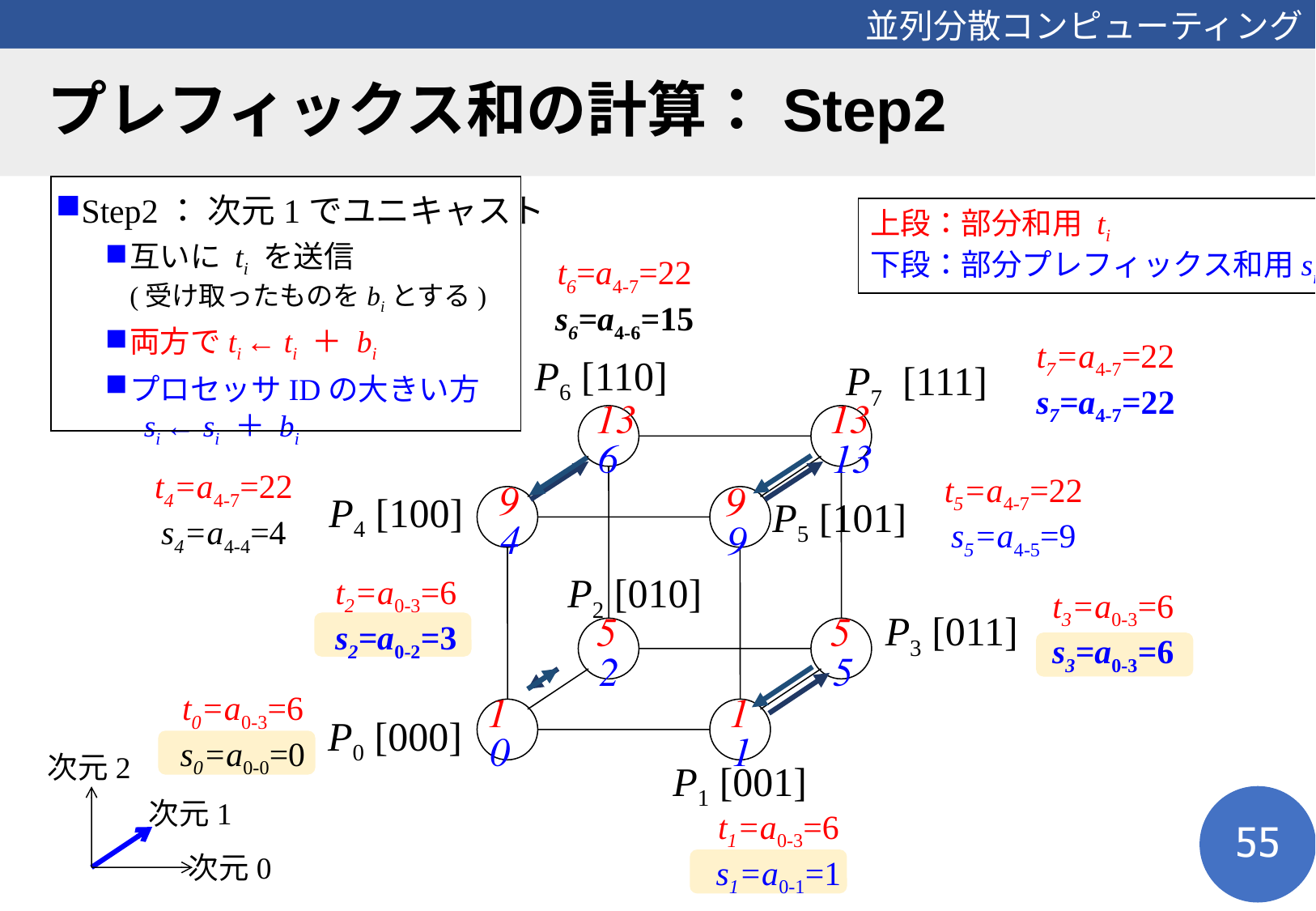

# プレフィックス和の計算：Step2

Step2： 次元1でユニキャスト
互いに ti を送信
(受け取ったものをbiとする)
両方でti ← ti ＋ bi
プロセッサIDの大きい方
 si ← si ＋ bi
上段：部分和用 ti
下段：部分プレフィックス和用si
t6=a4-7=22
s6=a4-6=15
t7=a4-7=22
s7=a4-7=22
P6 [110]
P7  [111]

P4 [100]
P5 [101]

P2 [010]
P3 [011]

P0 [000]

P1 [001]
13
13
9
9
5
5
1
1
6
13
4
9
2
5
0
1
t4=a4-7=22
s4=a4-4=4
t5=a4-7=22
s5=a4-5=9
t2=a0-3=6
s2=a0-2=3
t3=a0-3=6
s3=a0-3=6

t0=a0-3=6
s0=a0-0=0

次元2

次元1

次元0

t1=a0-3=6
s1=a0-1=1
55